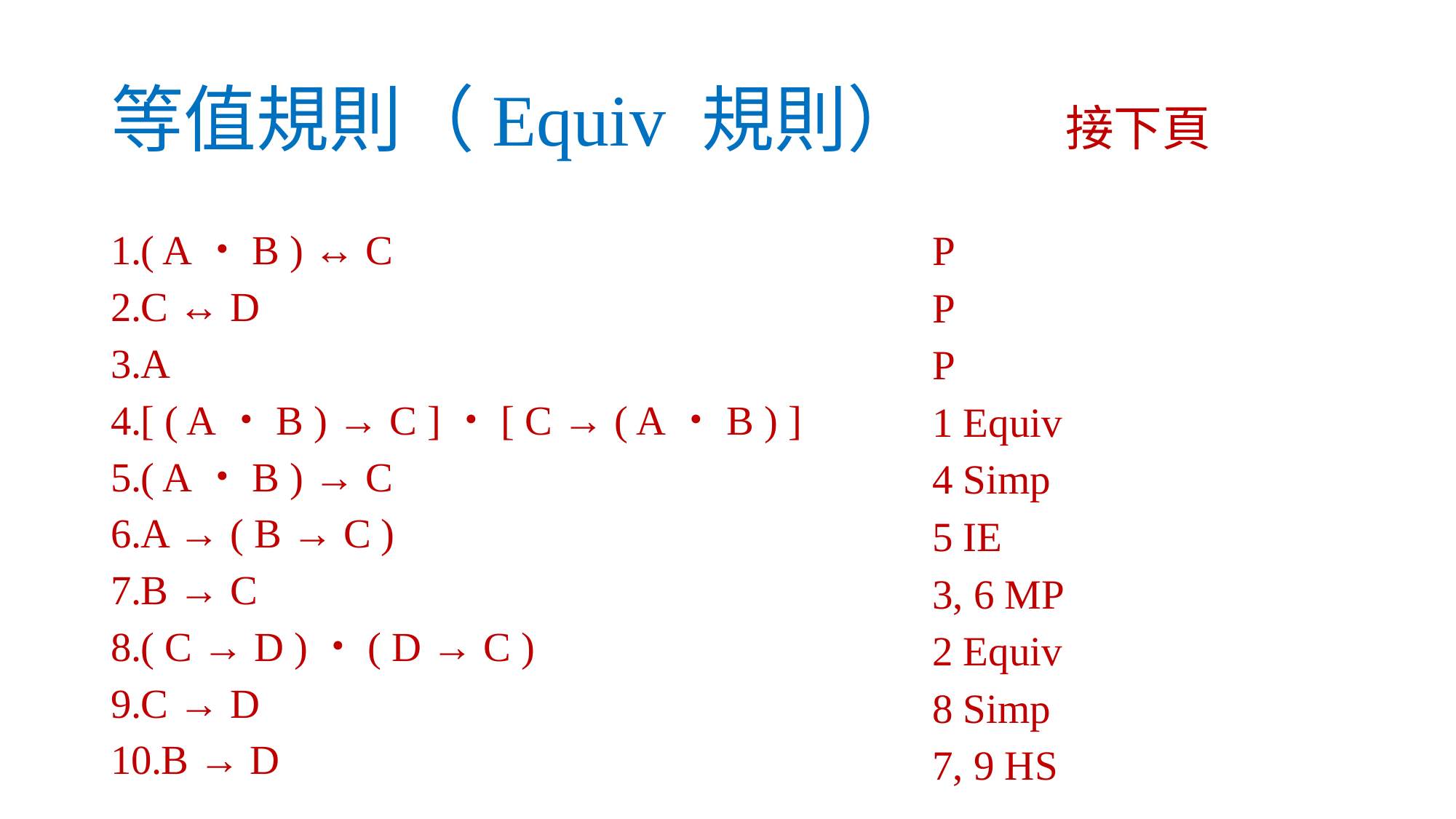

# 等值規則（Equiv 規則）　　接下頁
( A・B ) ↔︎ C
C ↔︎ D
A
[ ( A・B ) → C ]・[ C → ( A・B ) ]
( A・B ) → C
A → ( B → C )
B → C
( C → D )・( D → C )
C → D
B → D
P
P
P
1 Equiv
4 Simp
5 IE
3, 6 MP
2 Equiv
8 Simp
7, 9 HS